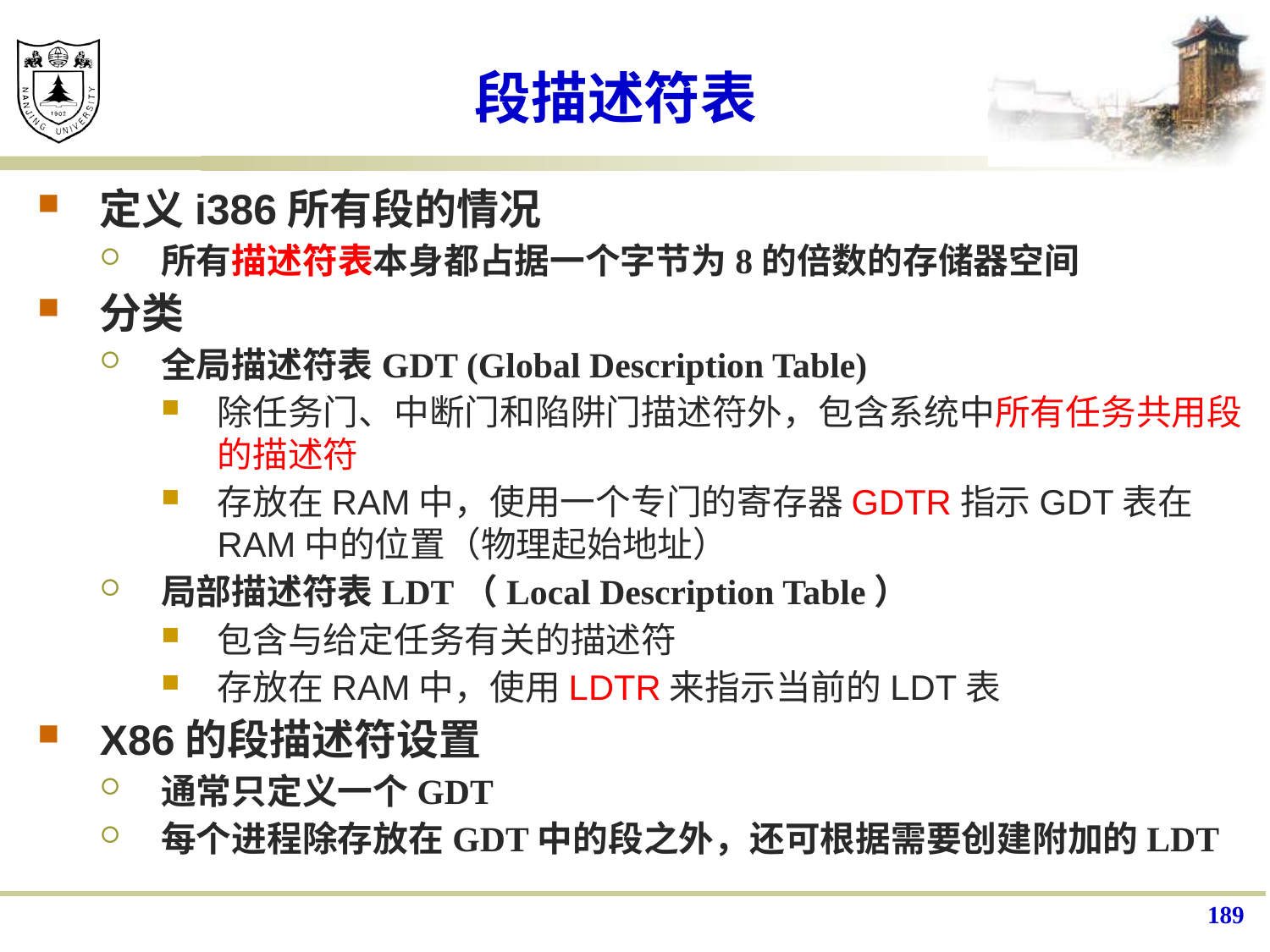

# 段描述符表
定义i386所有段的情况
所有描述符表本身都占据一个字节为8的倍数的存储器空间
分类
全局描述符表GDT (Global Description Table)
除任务门、中断门和陷阱门描述符外，包含系统中所有任务共用段的描述符
存放在RAM中，使用一个专门的寄存器GDTR指示GDT表在RAM中的位置（物理起始地址）
局部描述符表LDT（Local Description Table）
包含与给定任务有关的描述符
存放在RAM中，使用LDTR来指示当前的LDT表
X86的段描述符设置
通常只定义一个GDT
每个进程除存放在GDT中的段之外，还可根据需要创建附加的LDT
189